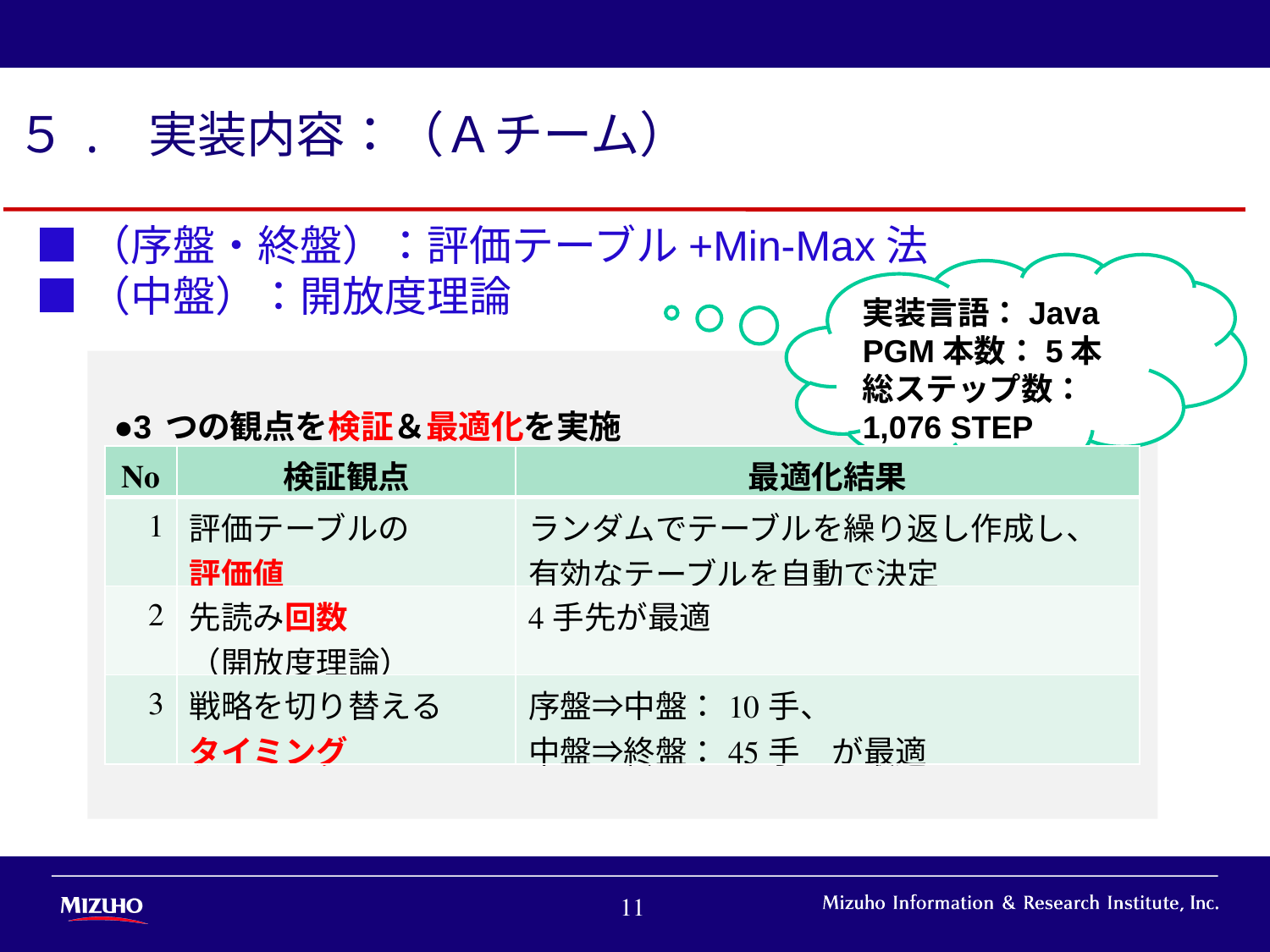

５. 実装内容：（Ａチーム）

■（序盤・終盤）：評価テーブル+Min-Max法
■（中盤）：開放度理論

実装言語：Java
PGM本数：5本
総ステップ数：
1,076 STEP

●3つの観点を検証＆最適化を実施
| No | 検証観点 | 最適化結果 |
| --- | --- | --- |
| 1 | 評価テーブルの 評価値 | ランダムでテーブルを繰り返し作成し、 有効なテーブルを自動で決定 |
| 2 | 先読み回数 （開放度理論） | 4手先が最適 |
| 3 | 戦略を切り替える タイミング | 序盤⇒中盤：10手、 中盤⇒終盤：45手　が最適 |